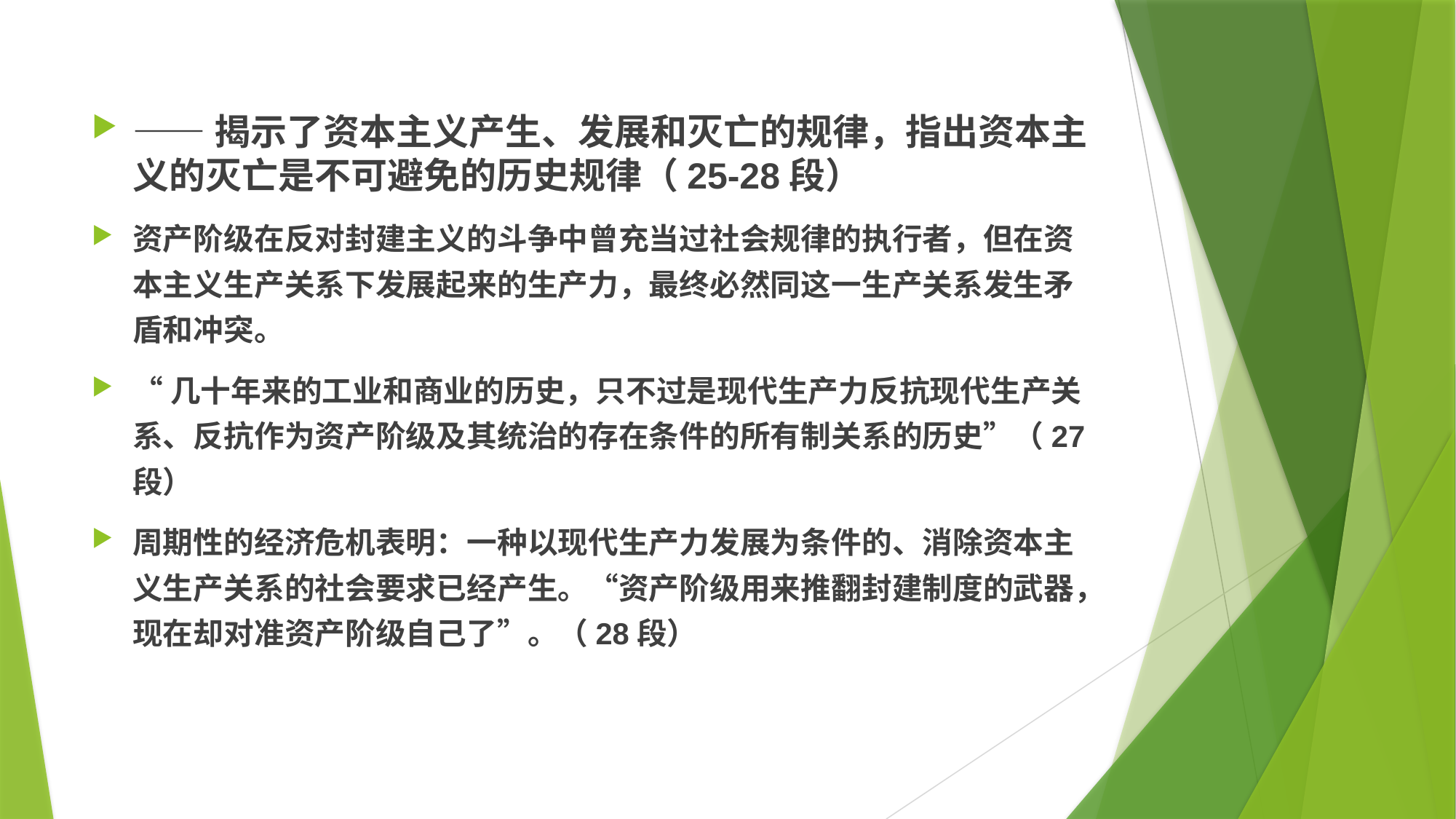

——揭示了资本主义产生、发展和灭亡的规律，指出资本主义的灭亡是不可避免的历史规律（25-28段）
资产阶级在反对封建主义的斗争中曾充当过社会规律的执行者，但在资本主义生产关系下发展起来的生产力，最终必然同这一生产关系发生矛盾和冲突。
“几十年来的工业和商业的历史，只不过是现代生产力反抗现代生产关系、反抗作为资产阶级及其统治的存在条件的所有制关系的历史”（27段）
周期性的经济危机表明：一种以现代生产力发展为条件的、消除资本主义生产关系的社会要求已经产生。“资产阶级用来推翻封建制度的武器，现在却对准资产阶级自己了”。（28段）